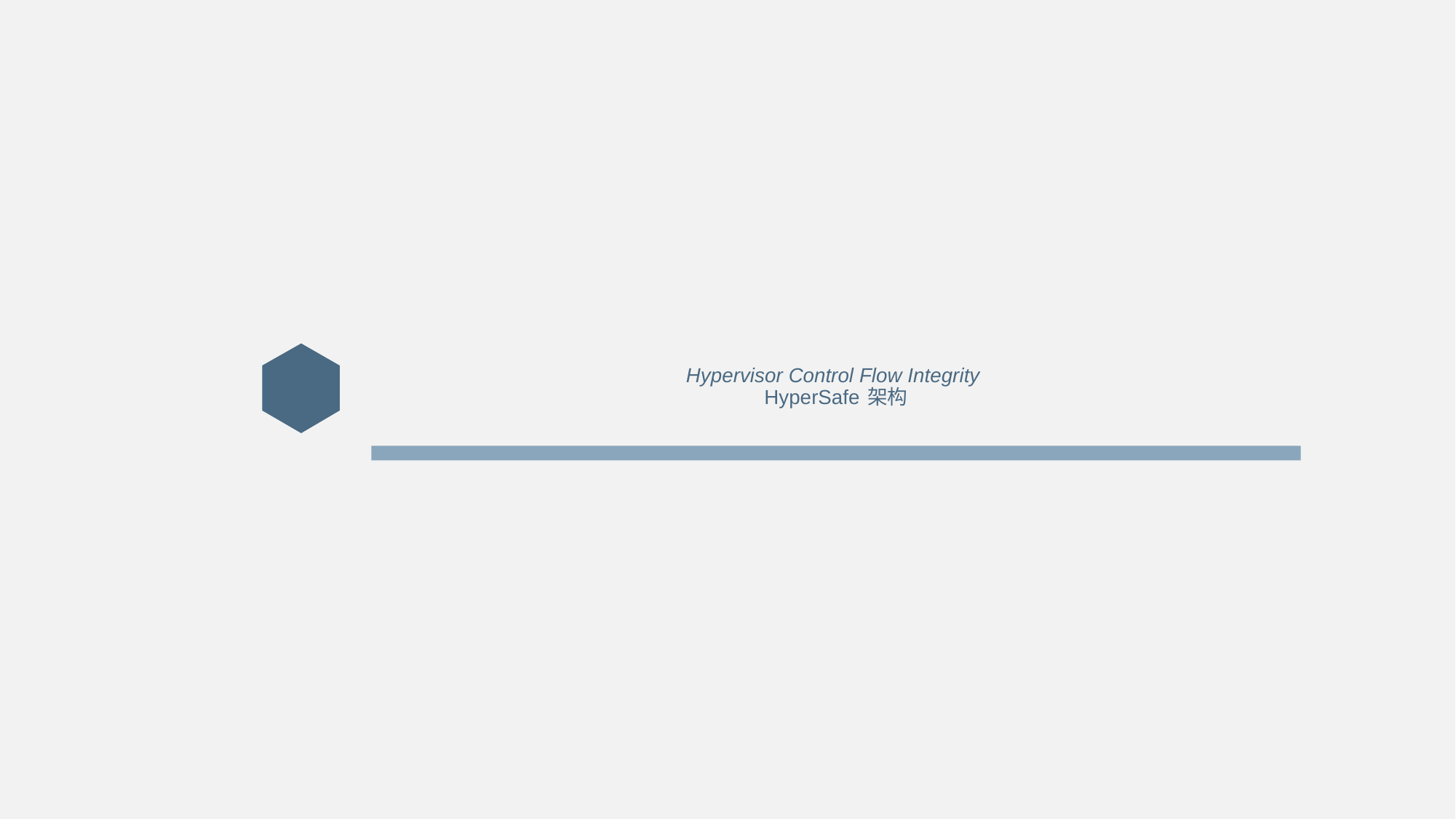

# Hypervisor Control Flow Integrity HyperSafe 架构